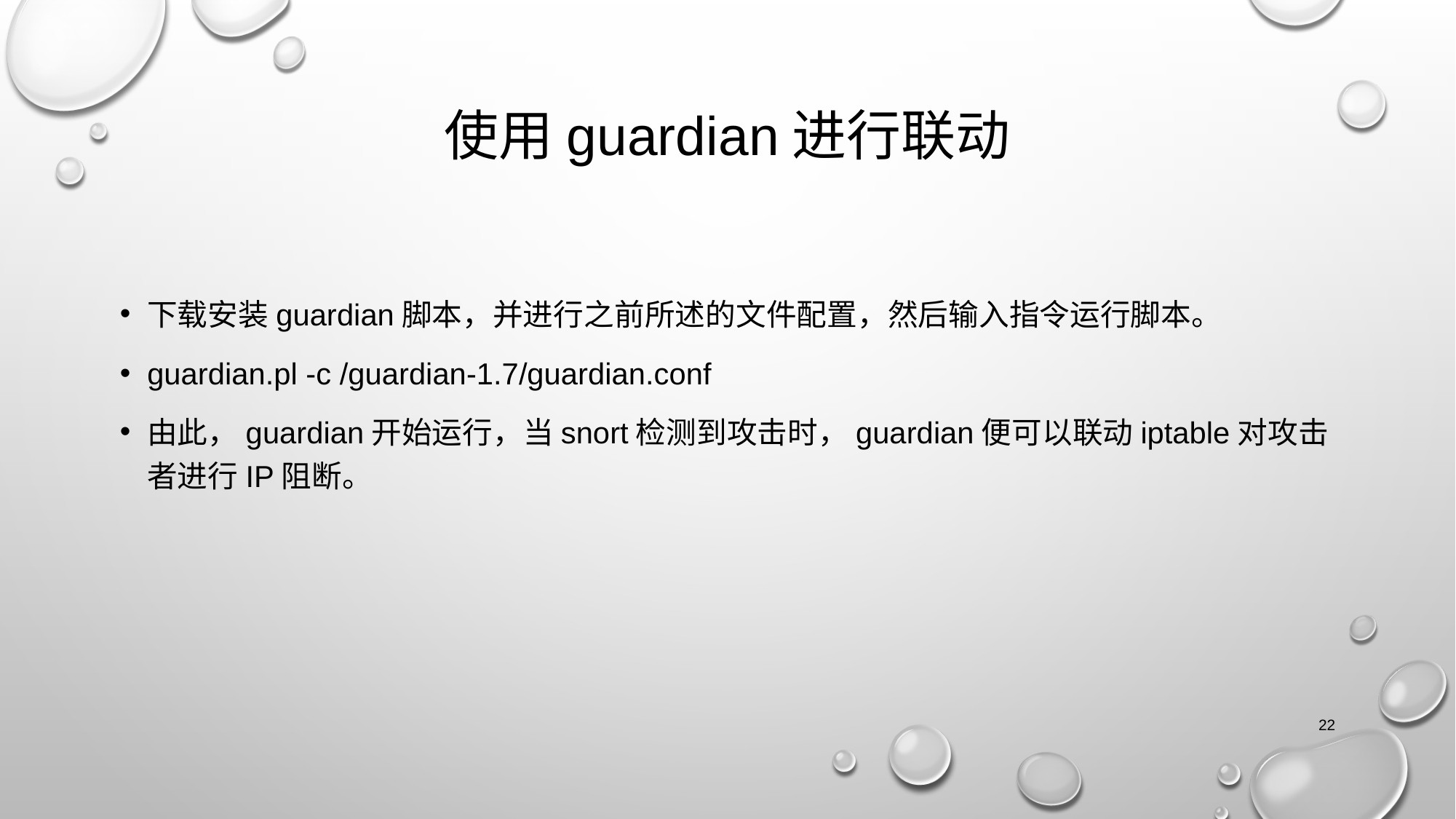

# 使用guardian进行联动
下载安装guardian脚本，并进行之前所述的文件配置，然后输入指令运行脚本。
guardian.pl -c /guardian-1.7/guardian.conf
由此，guardian开始运行，当snort检测到攻击时，guardian便可以联动iptable对攻击者进行IP阻断。
22